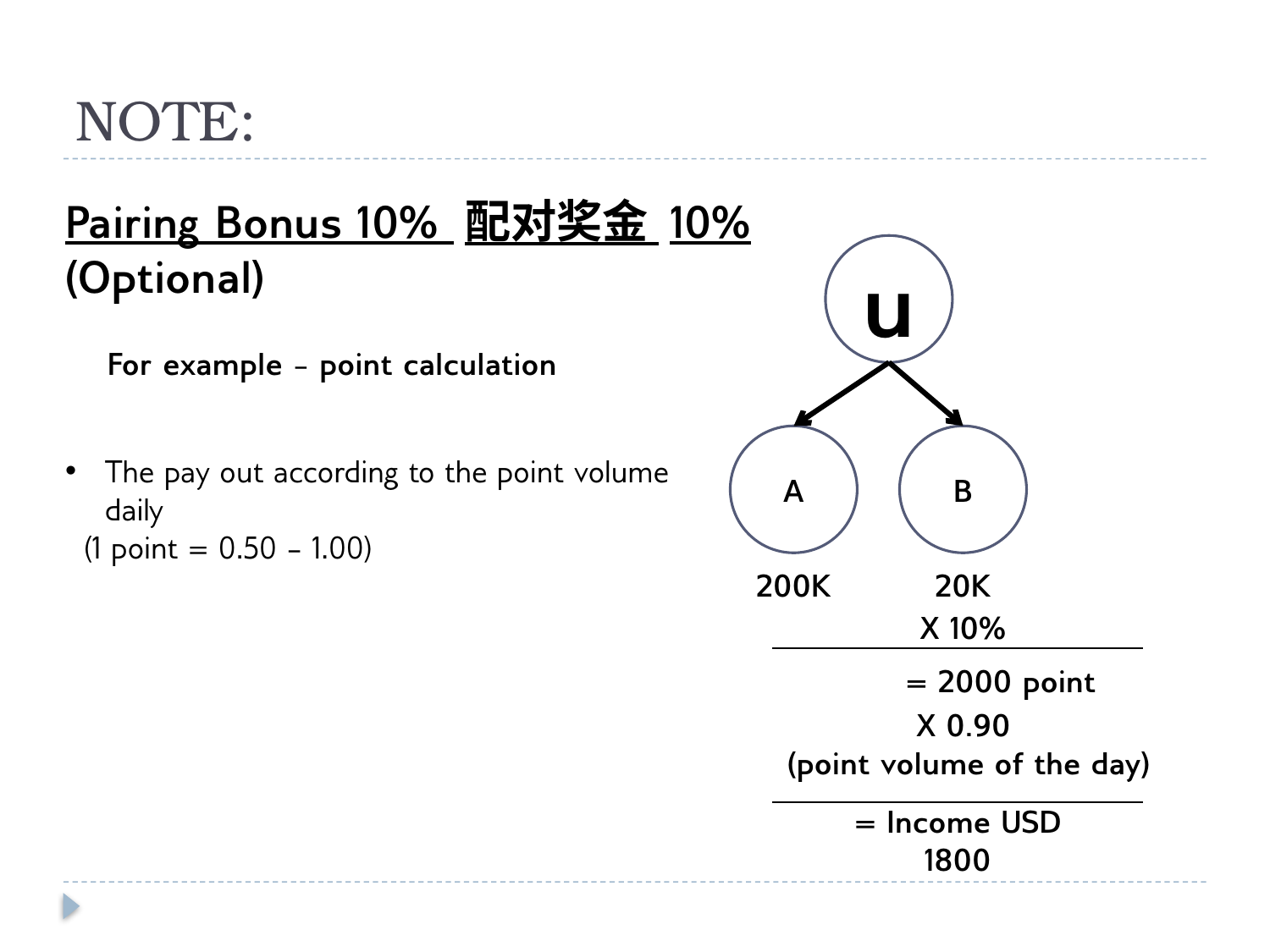

# NOTE:
Pairing Bonus 10% 配对奖金 10% (Optional)
u
For example – point calculation
A
B
The pay out according to the point volume daily
  (1 point = 0.50 – 1.00)
200K
20K
X 10%
= 2000 point
X 0.90
(point volume of the day)
= Income USD 1800